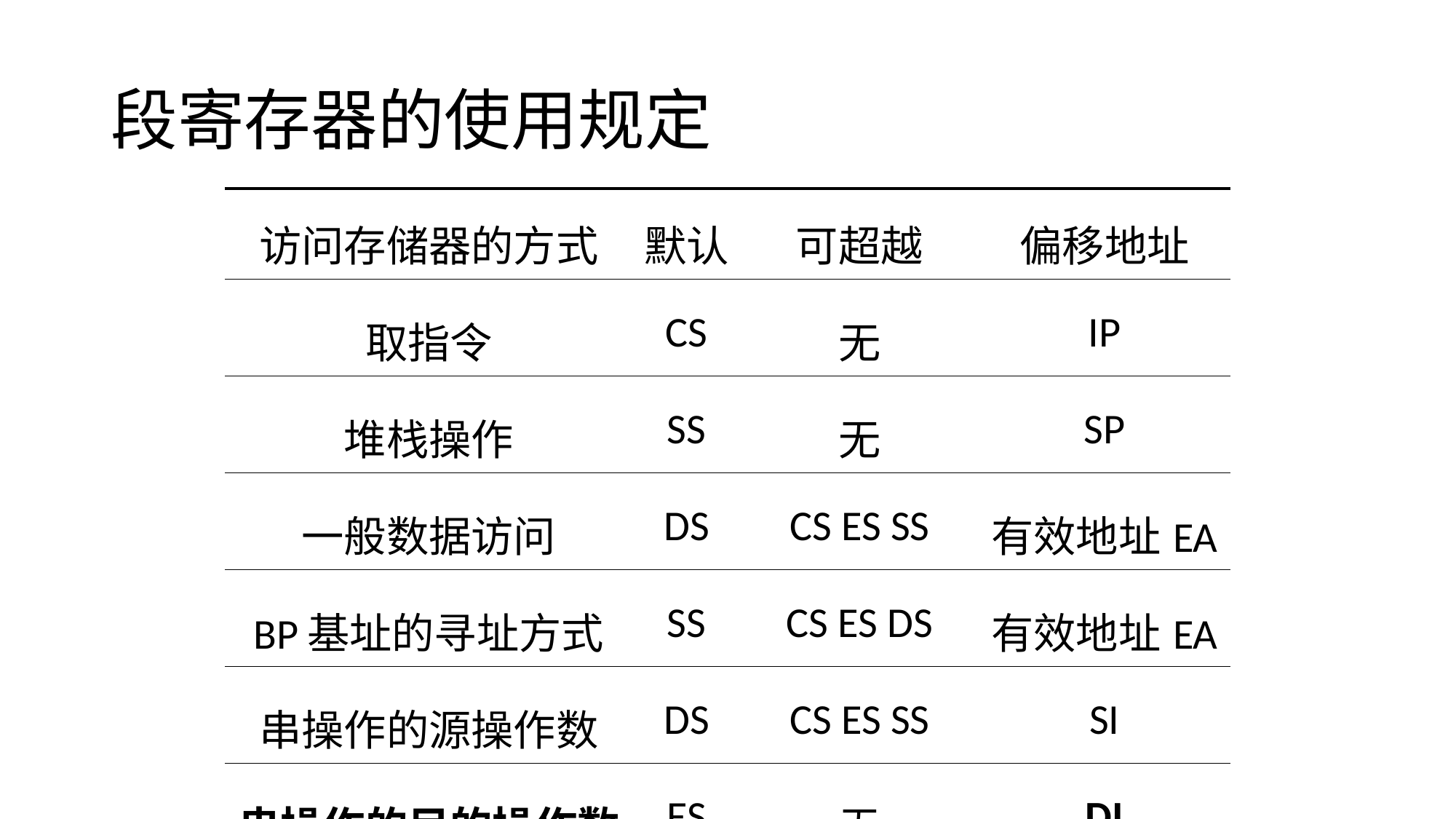

# 段寄存器的使用规定
| 访问存储器的方式 | 默认 | 可超越 | 偏移地址 |
| --- | --- | --- | --- |
| 取指令 | CS | 无 | IP |
| 堆栈操作 | SS | 无 | SP |
| 一般数据访问 | DS | CS ES SS | 有效地址EA |
| BP基址的寻址方式 | SS | CS ES DS | 有效地址EA |
| 串操作的源操作数 | DS | CS ES SS | SI |
| 串操作的目的操作数 | ES | 无 | DI |